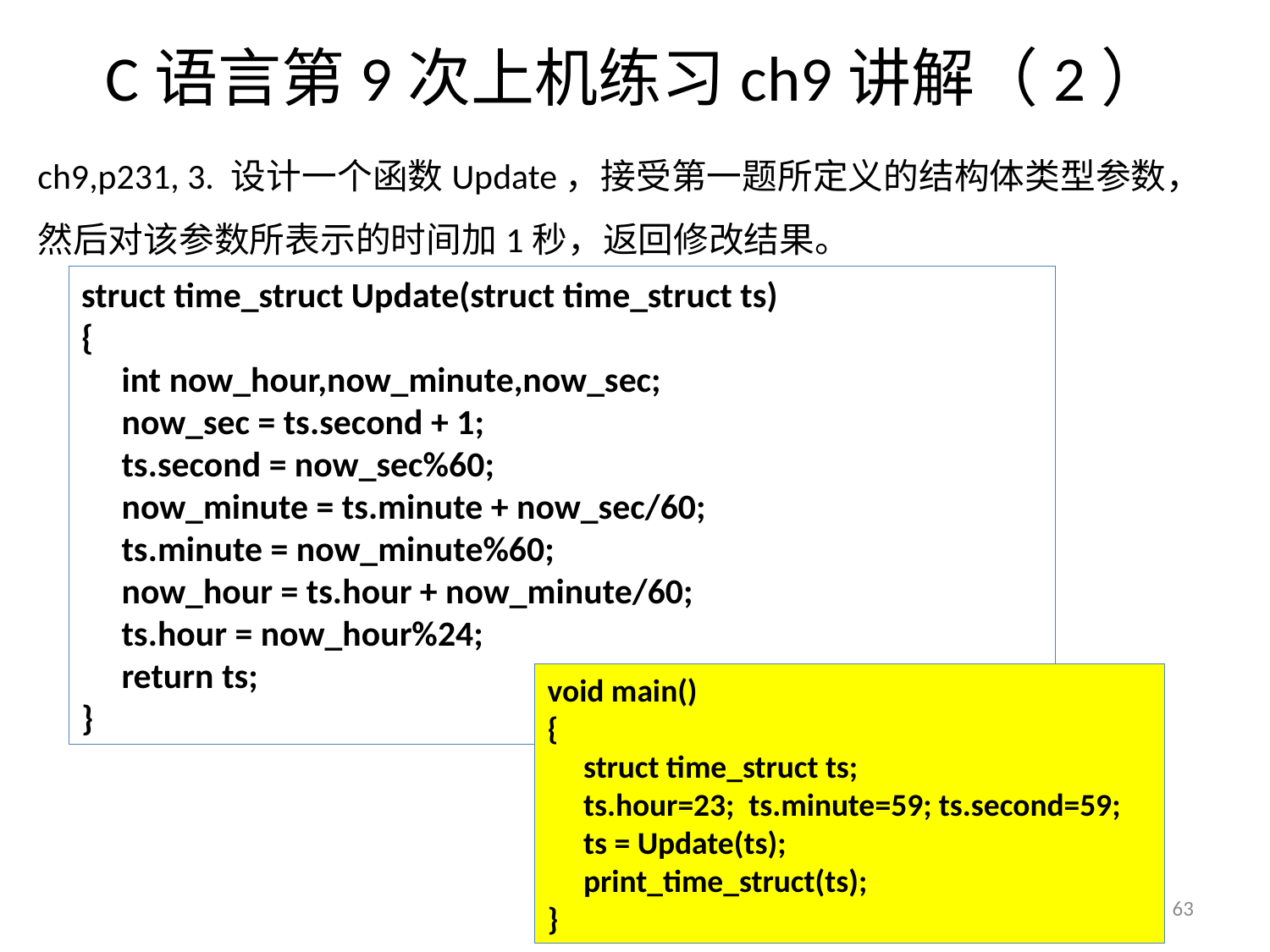

# C语言第9次上机练习ch9讲解（2）
ch9,p231, 3. 设计一个函数Update，接受第一题所定义的结构体类型参数，然后对该参数所表示的时间加1秒，返回修改结果。
struct time_struct Update(struct time_struct ts)
{
     int now_hour,now_minute,now_sec;
     now_sec = ts.second + 1;
     ts.second = now_sec%60;
     now_minute = ts.minute + now_sec/60;
     ts.minute = now_minute%60;
     now_hour = ts.hour + now_minute/60;
     ts.hour = now_hour%24;
     return ts;
}
void main()
{
     struct time_struct ts;
     ts.hour=23;  ts.minute=59; ts.second=59;
     ts = Update(ts);
     print_time_struct(ts);
}
63